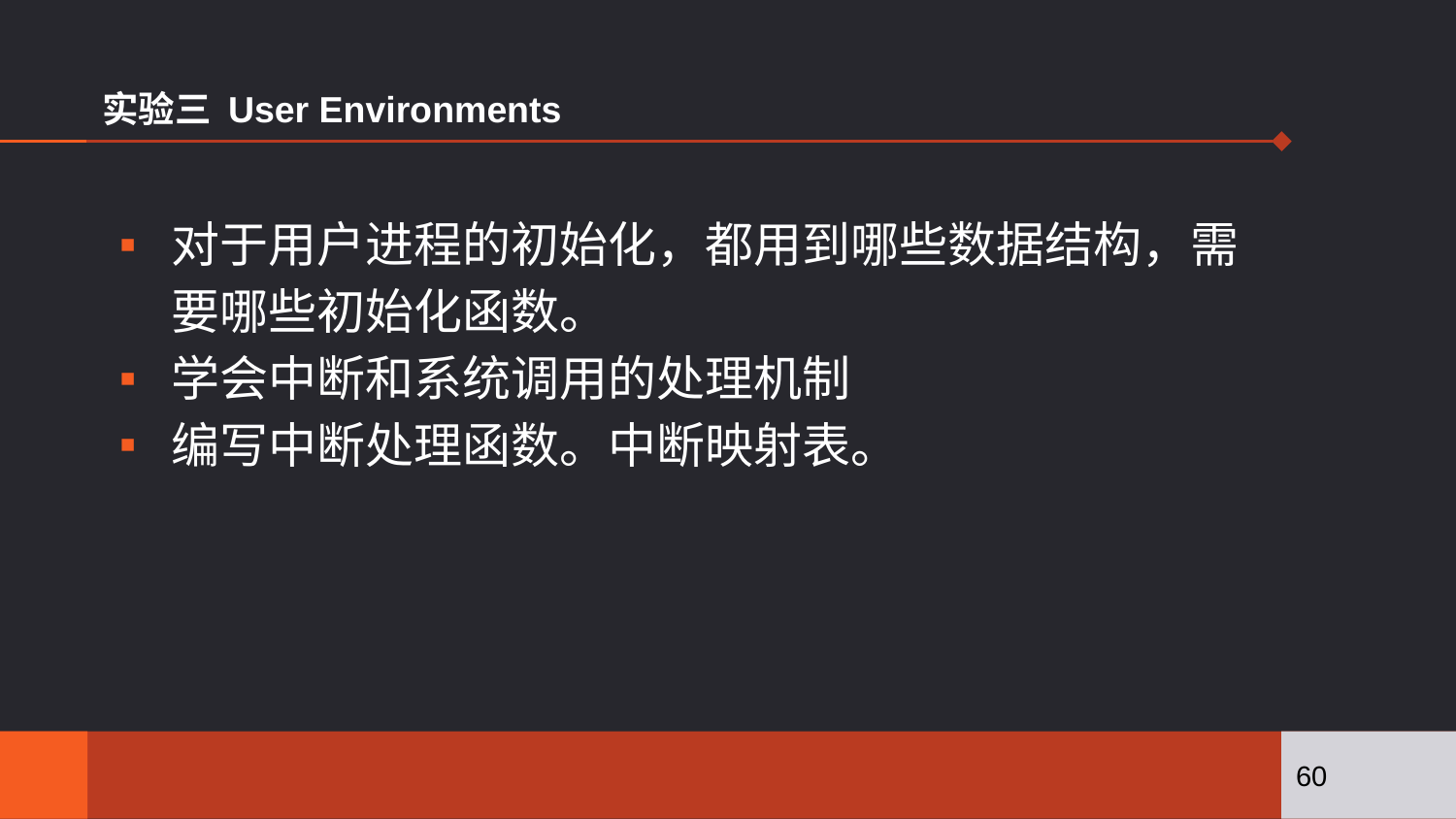

# 实验三 User Environments
对于用户进程的初始化，都用到哪些数据结构，需要哪些初始化函数。
学会中断和系统调用的处理机制
编写中断处理函数。中断映射表。
60